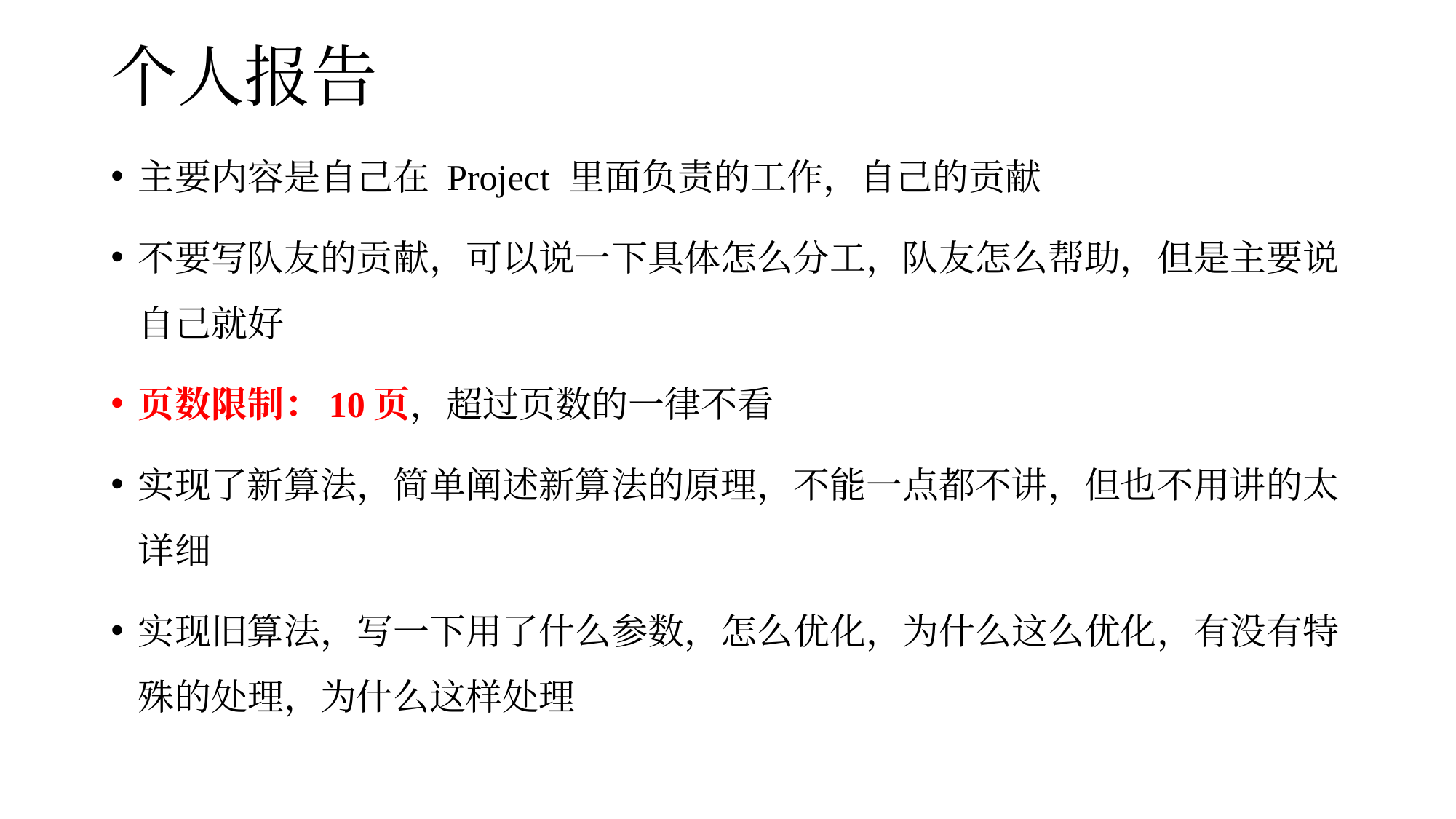

# 个人报告
主要内容是自己在 Project 里面负责的工作，自己的贡献
不要写队友的贡献，可以说一下具体怎么分工，队友怎么帮助，但是主要说自己就好
页数限制：10页，超过页数的一律不看
实现了新算法，简单阐述新算法的原理，不能一点都不讲，但也不用讲的太详细
实现旧算法，写一下用了什么参数，怎么优化，为什么这么优化，有没有特殊的处理，为什么这样处理